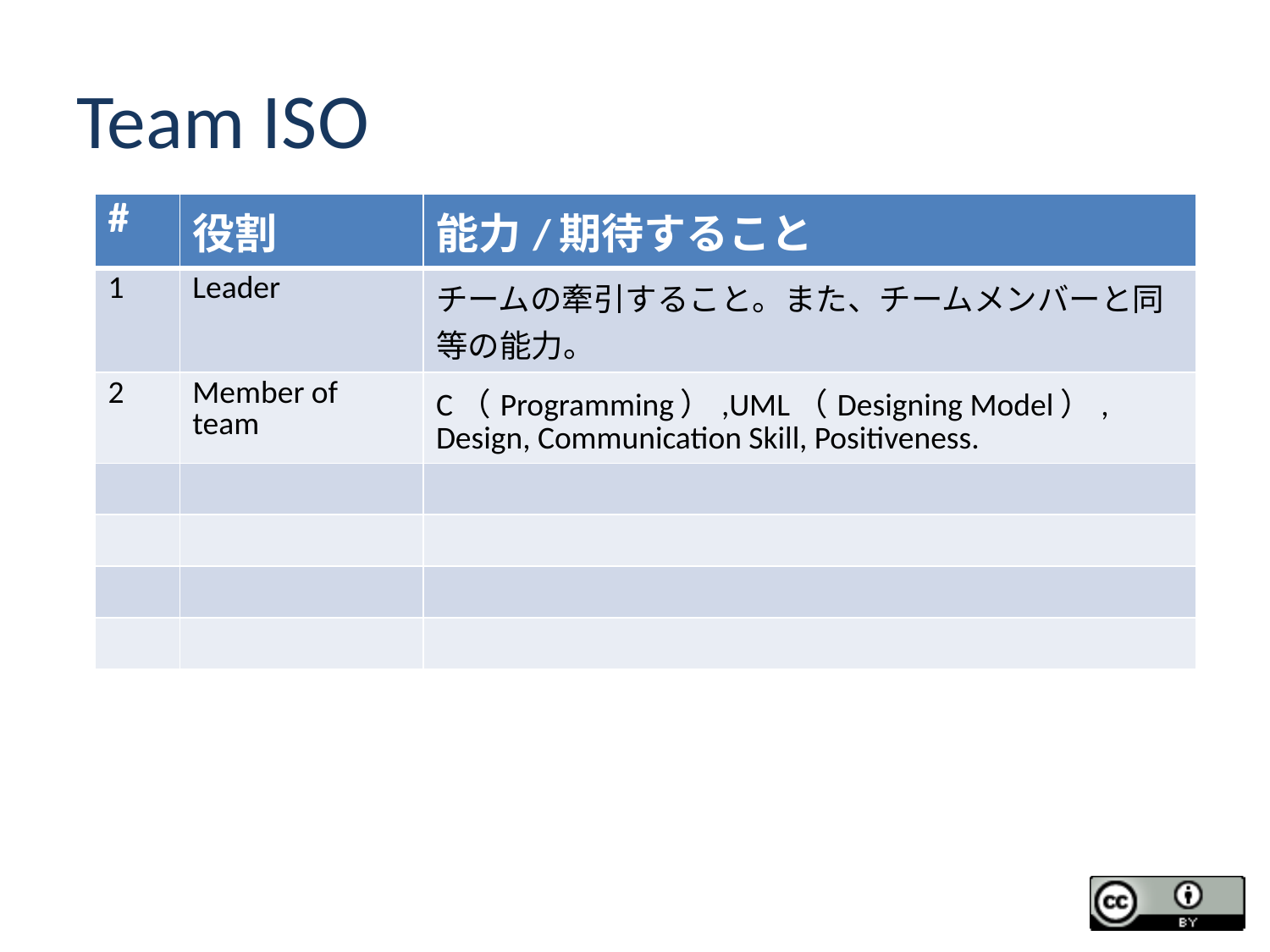

# Team ISO
| # | 役割 | 能力/期待すること |
| --- | --- | --- |
| 1 | Leader | チームの牽引すること。また、チームメンバーと同等の能力。 |
| 2 | Member of team | C（Programming）,UML（Designing Model）, Design, Communication Skill, Positiveness. |
|  |  |  |
|  |  |  |
|  |  |  |
|  |  |  |